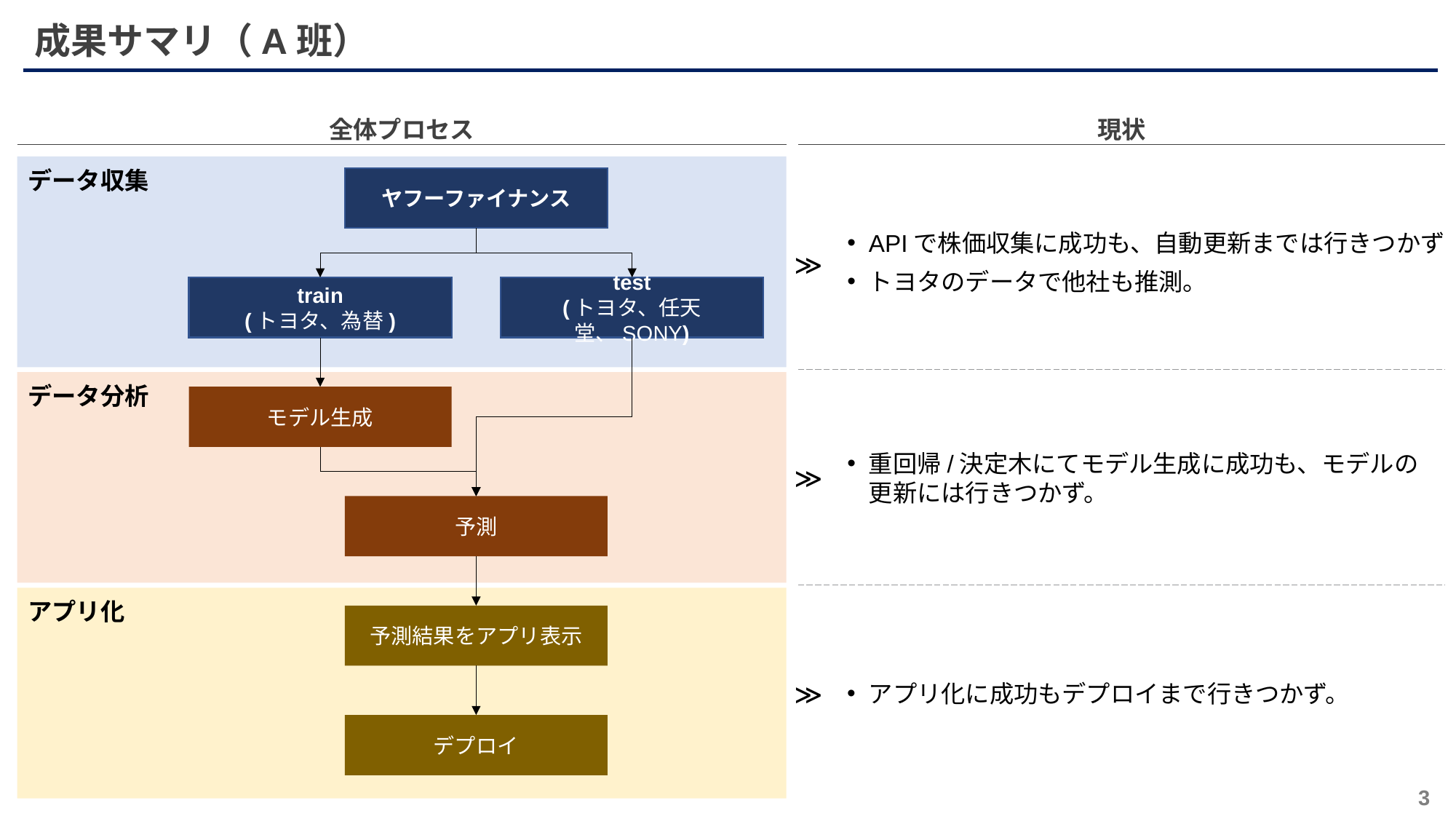

成果サマリ（A班）
全体プロセス
現状
データ収集
APIで株価収集に成功も、自動更新までは行きつかず
トヨタのデータで他社も推測。
≫
ヤフーファイナンス
train
(トヨタ、為替)
test
(トヨタ、任天堂、SONY)
データ分析
≫
重回帰/決定木にてモデル生成に成功も、モデルの更新には行きつかず。
モデル生成
予測
アプリ化
≫
アプリ化に成功もデプロイまで行きつかず。
予測結果をアプリ表示
デプロイ
3